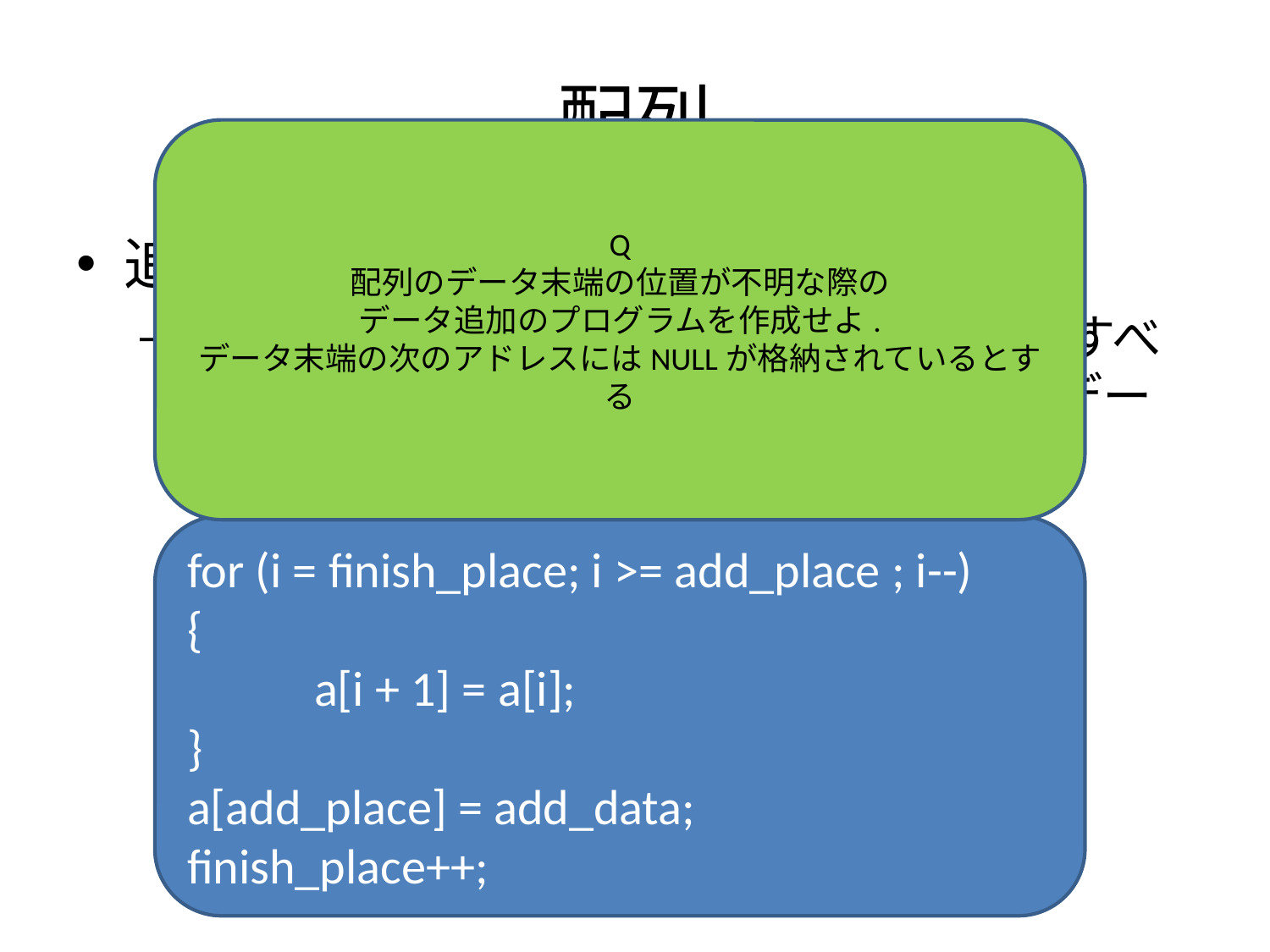

# 配列
Q
配列のデータ末端の位置が不明な際の
データ追加のプログラムを作成せよ.
データ末端の次のアドレスにはNULLが格納されているとする
追加
指定された場所より後ろにあるデータをすべて一つずつ後ろへずらし,空いた場所へデータを格納する
for (i = finish_place; i >= add_place ; i--)
{
	a[i + 1] = a[i];
}
a[add_place] = add_data;
finish_place++;